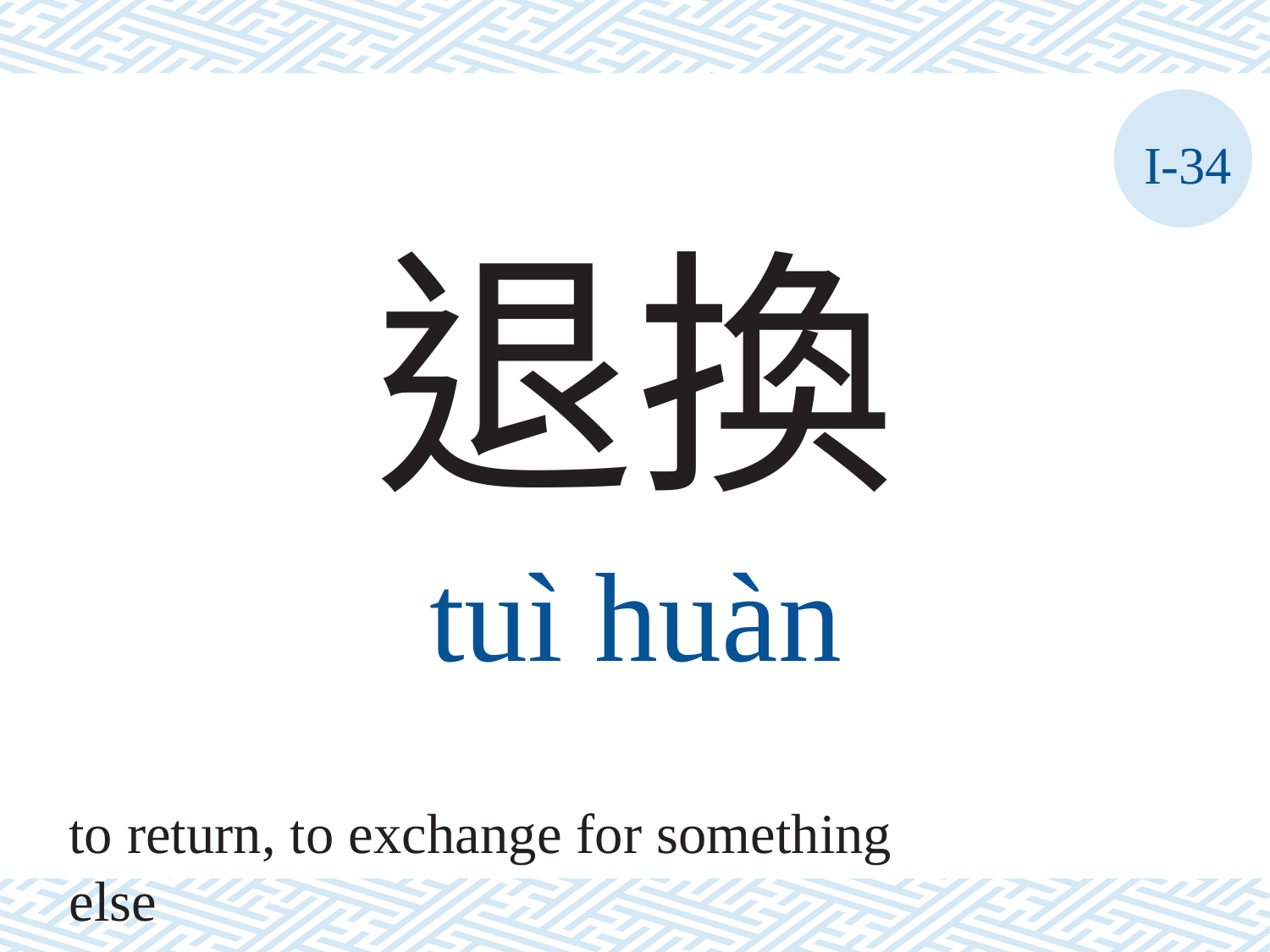

I-34
退換
tuì	huàn
to return, to exchange for something else